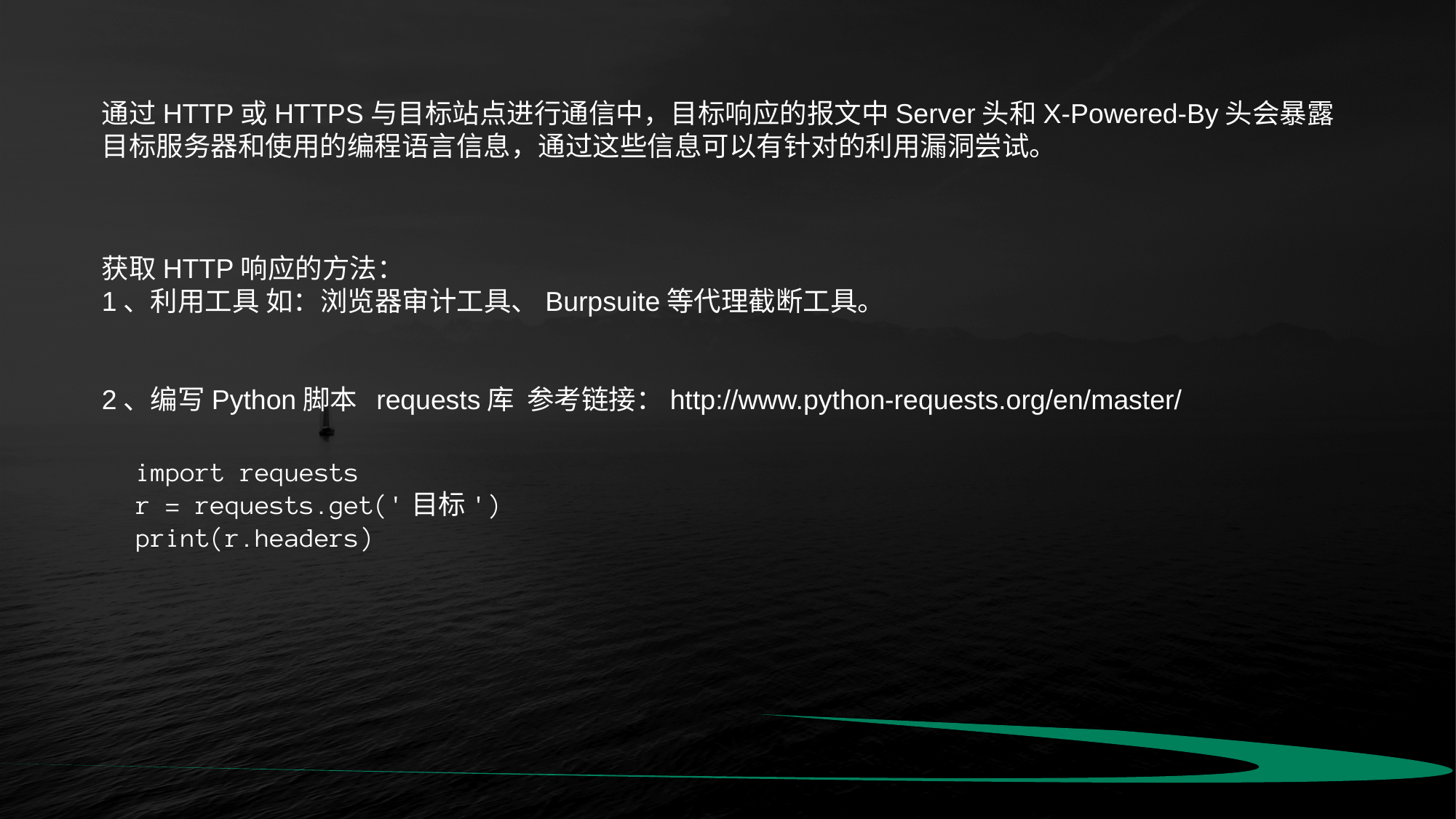

通过HTTP或HTTPS与目标站点进行通信中，目标响应的报文中Server头和X-Powered-By头会暴露目标服务器和使用的编程语言信息，通过这些信息可以有针对的利用漏洞尝试。
获取HTTP响应的方法：
1、利用工具 如：浏览器审计工具、Burpsuite等代理截断工具。

2、编写Python脚本  requests库  参考链接：http://www.python-requests.org/en/master/
import requests
r = requests.get('目标')
print(r.headers)